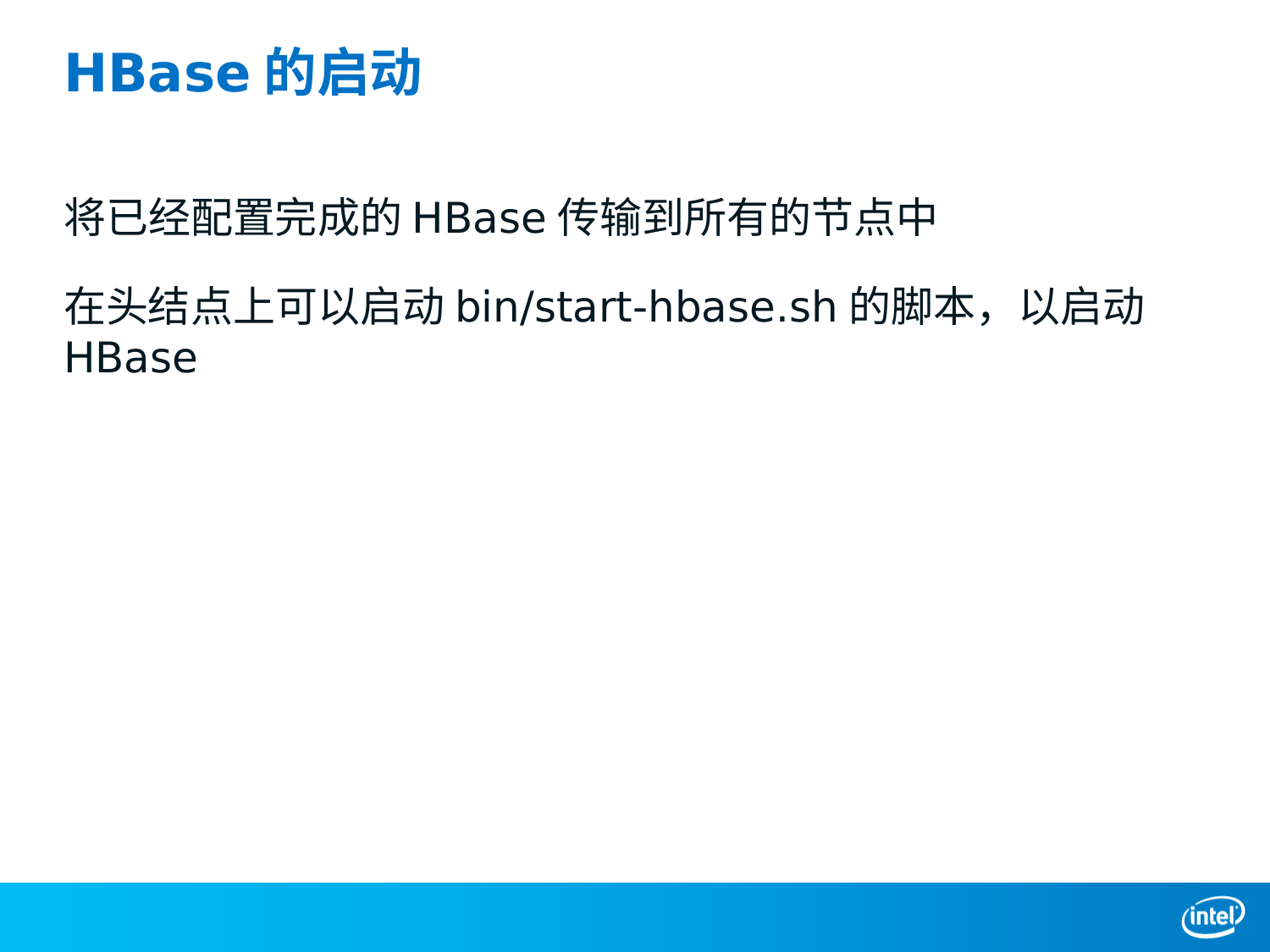

# HBase的启动
将已经配置完成的HBase传输到所有的节点中
在头结点上可以启动bin/start-hbase.sh的脚本，以启动HBase